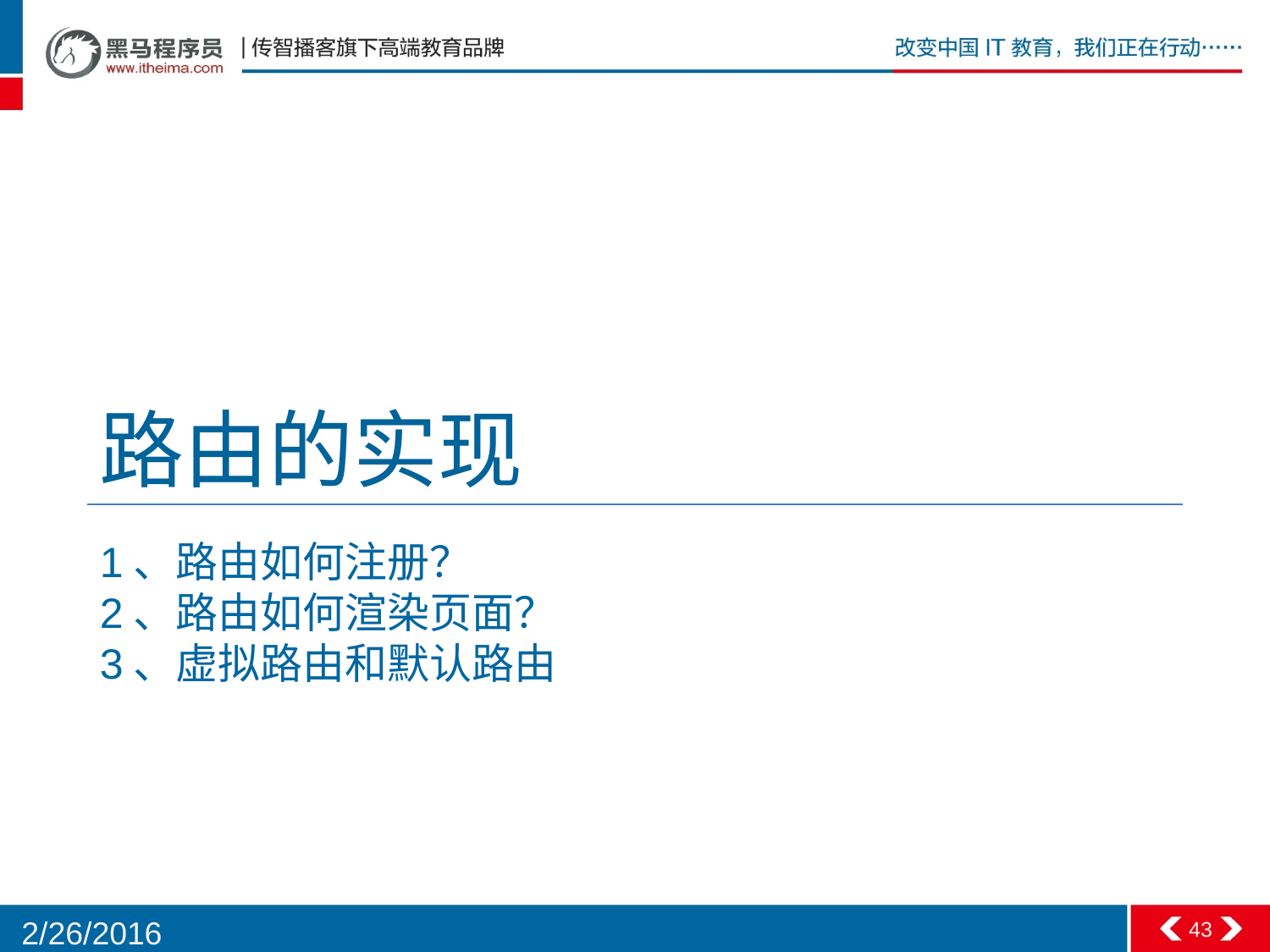

# 路由的实现
1、路由如何注册？
2、路由如何渲染页面？
3、虚拟路由和默认路由
43

2/26/2016